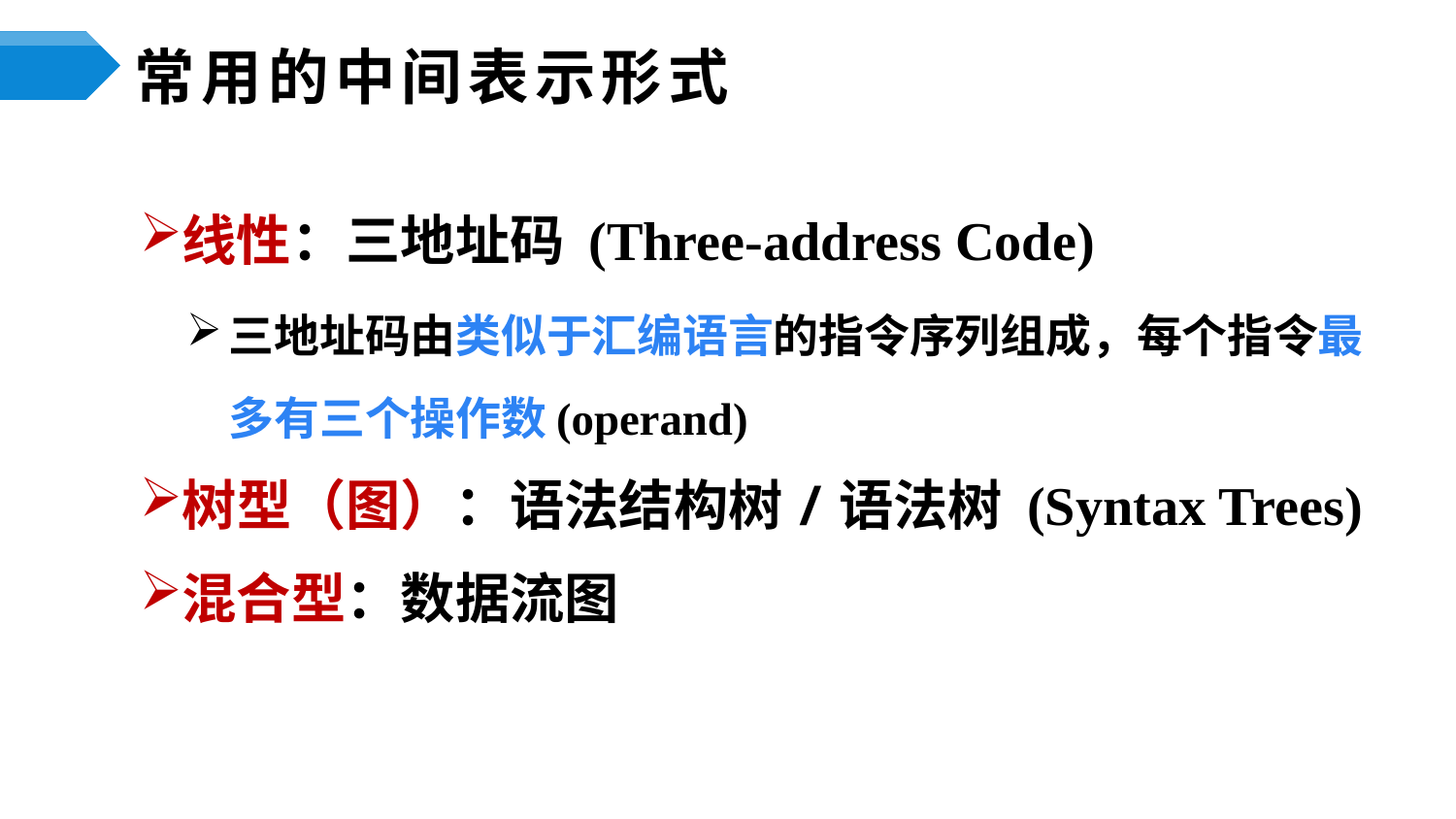

# 常用的中间表示形式
线性：三地址码 (Three-address Code)
三地址码由类似于汇编语言的指令序列组成，每个指令最多有三个操作数(operand)
树型（图）：语法结构树/语法树 (Syntax Trees)
混合型：数据流图